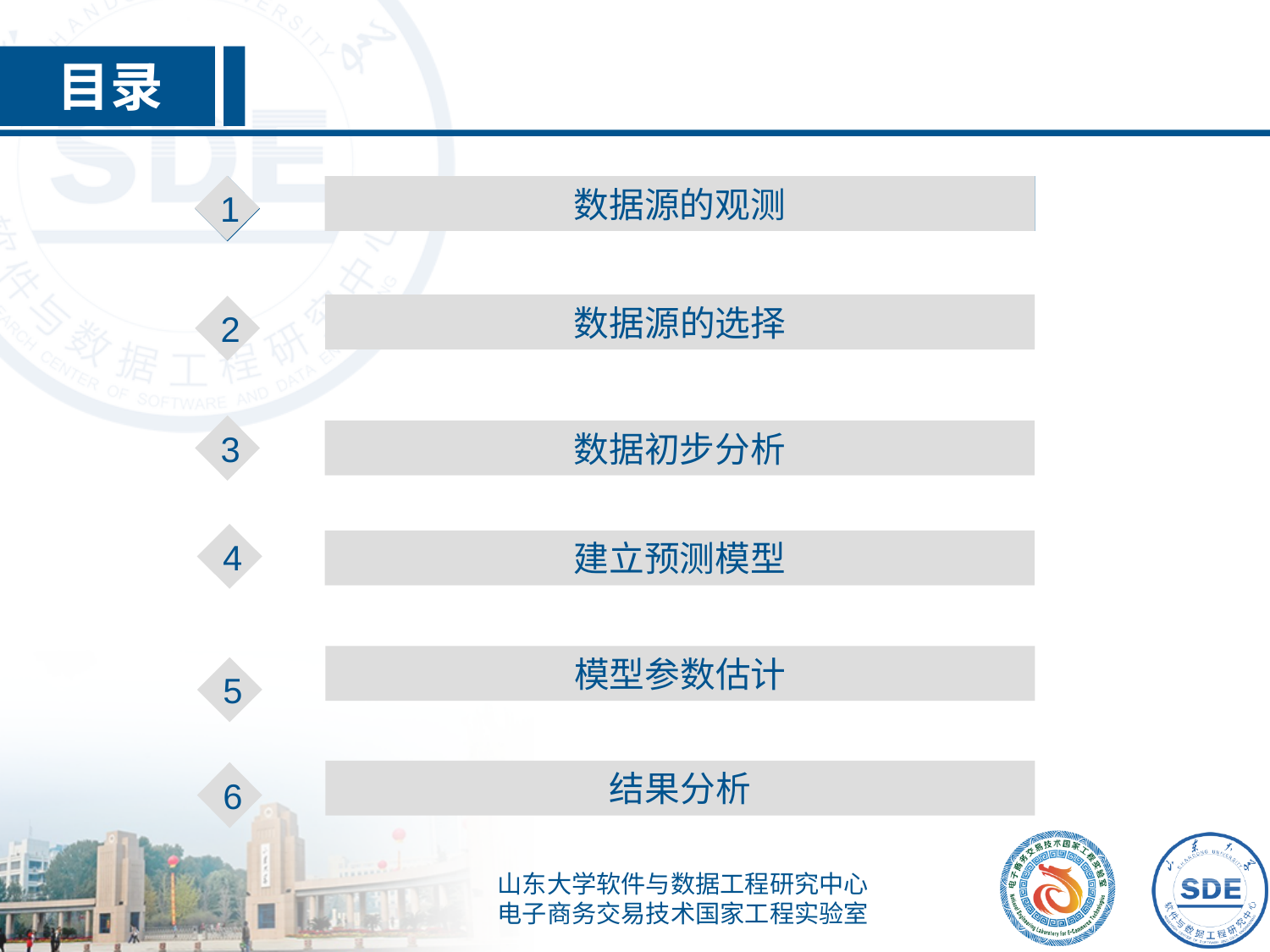

目录
1
数据源的观测
1
背景介绍
数据源的选择
2
3
数据初步分析
4
建立预测模型
模型参数估计
5
结果分析
6